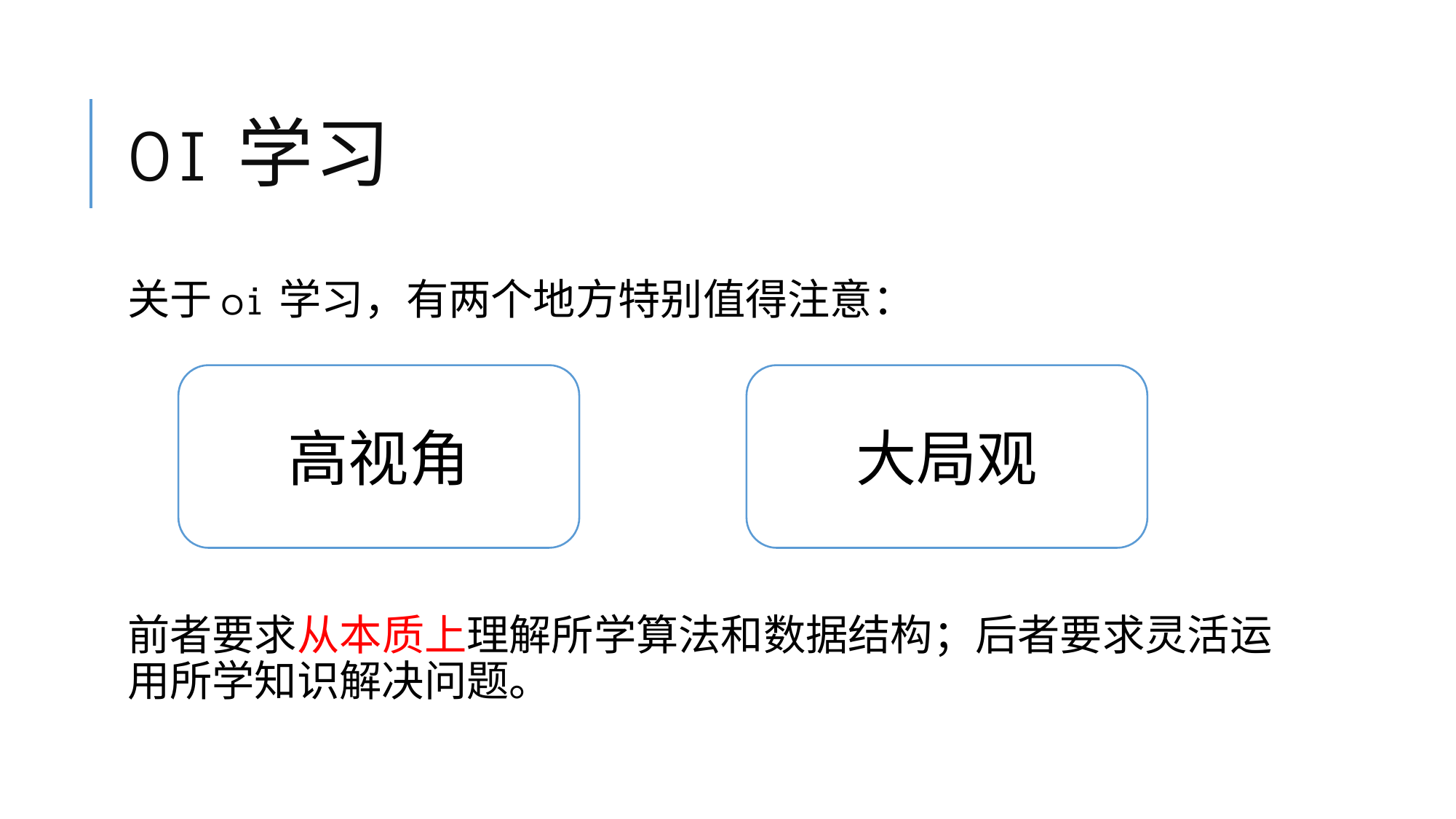

# oi学习
关于oi学习，有两个地方特别值得注意：

前者要求从本质上理解所学算法和数据结构；后者要求灵活运用所学知识解决问题。

高视角
大局观